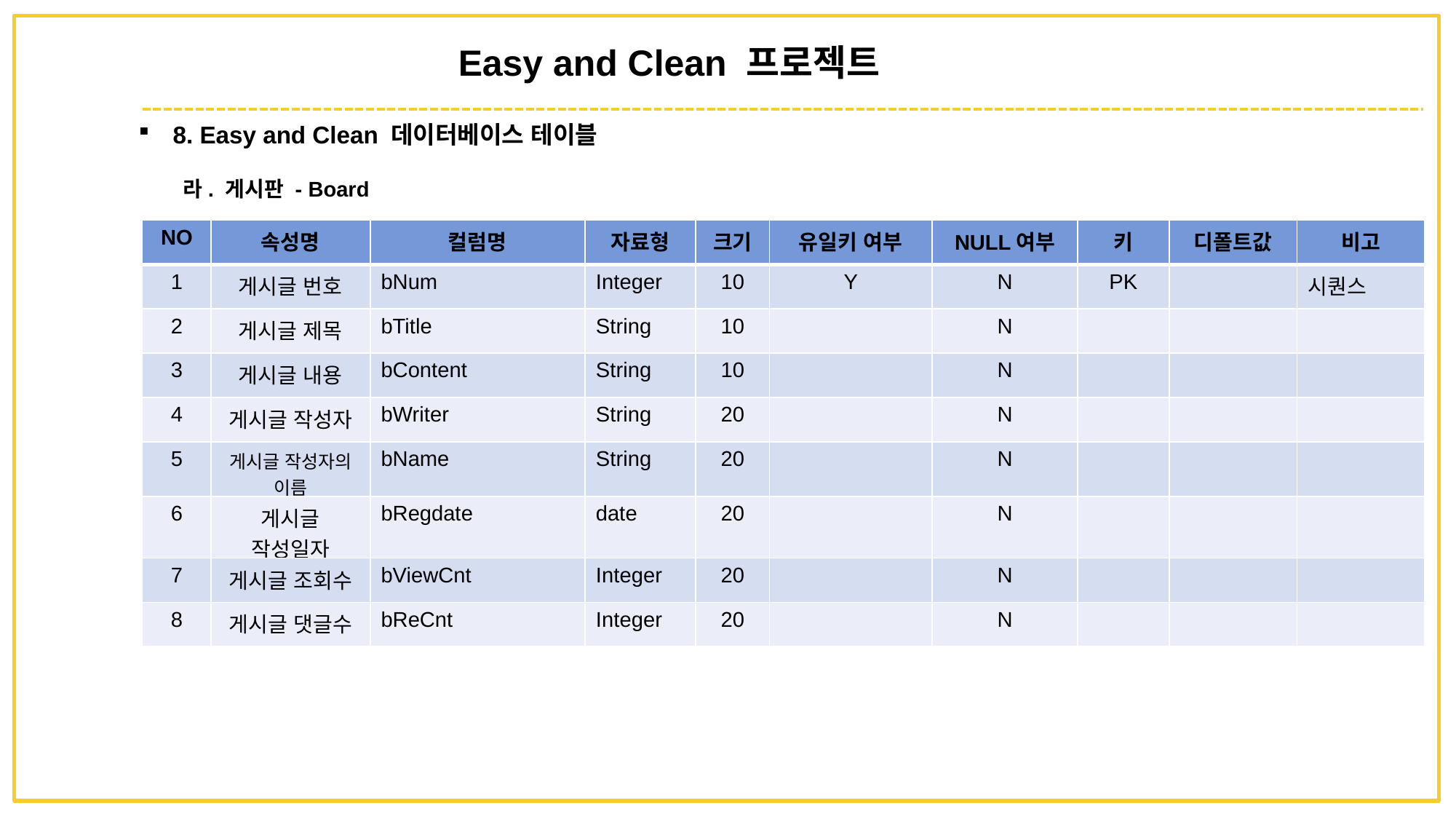

Easy and Clean 프로젝트
8. Easy and Clean 데이터베이스 테이블

라. 게시판 - Board
| NO | 속성명 | 컬럼명 | 자료형 | 크기 | 유일키 여부 | NULL여부 | 키 | 디폴트값 | 비고 |
| --- | --- | --- | --- | --- | --- | --- | --- | --- | --- |
| 1 | 게시글 번호 | bNum | Integer | 10 | Y | N | PK |  | 시퀀스 |
| 2 | 게시글 제목 | bTitle | String | 10 |  | N |  |  |  |
| 3 | 게시글 내용 | bContent | String | 10 |  | N |  |  |  |
| 4 | 게시글 작성자 | bWriter | String | 20 |  | N |  |  |  |
| 5 | 게시글 작성자의 이름 | bName | String | 20 |  | N |  |  |  |
| 6 | 게시글 작성일자 | bRegdate | date | 20 |  | N |  |  |  |
| 7 | 게시글 조회수 | bViewCnt | Integer | 20 |  | N |  |  |  |
| 8 | 게시글 댓글수 | bReCnt | Integer | 20 |  | N |  |  |  |